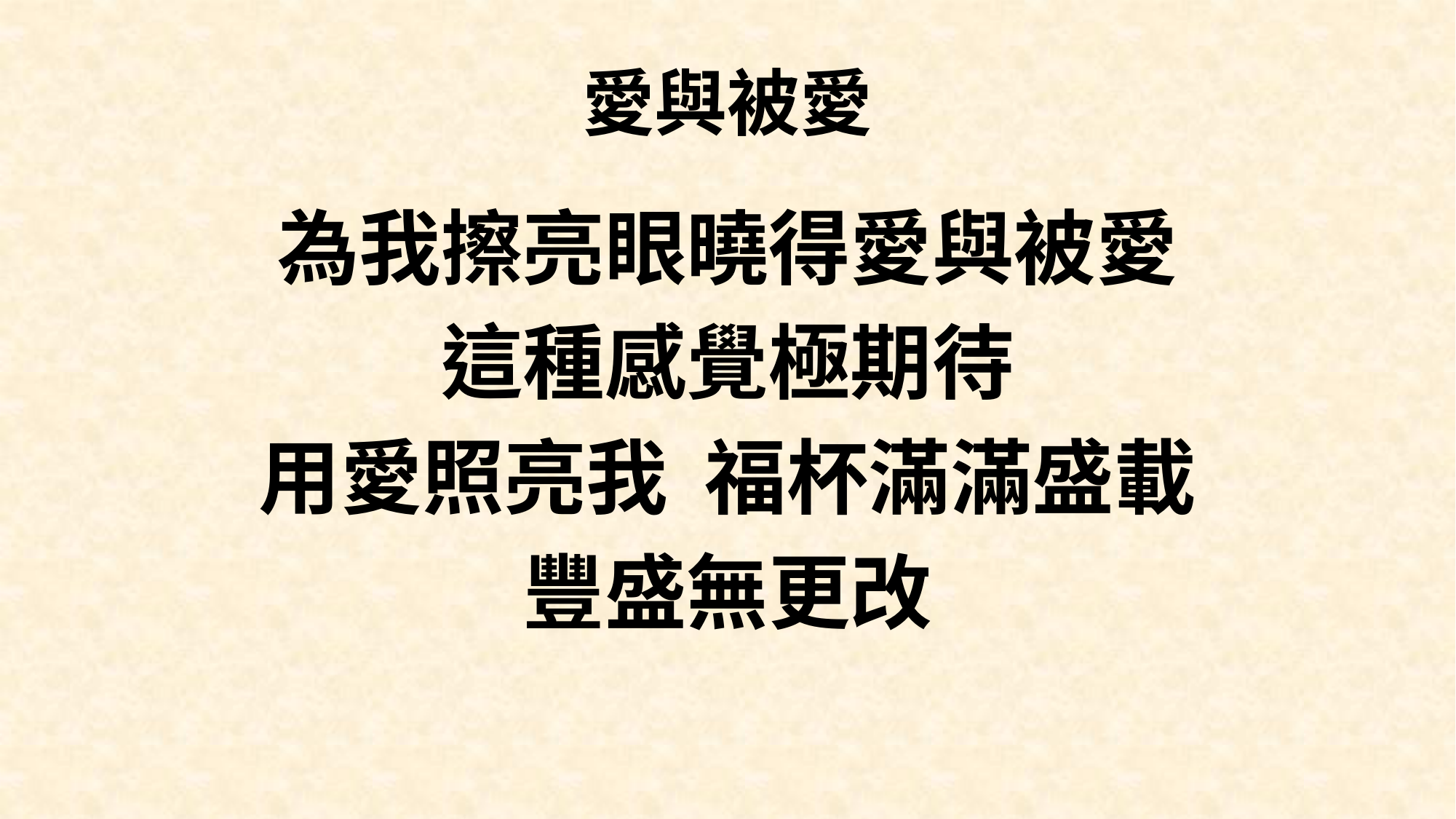

# 愛與被愛
為我擦亮眼曉得愛與被愛
這種感覺極期待
用愛照亮我  福杯滿滿盛載
豐盛無更改